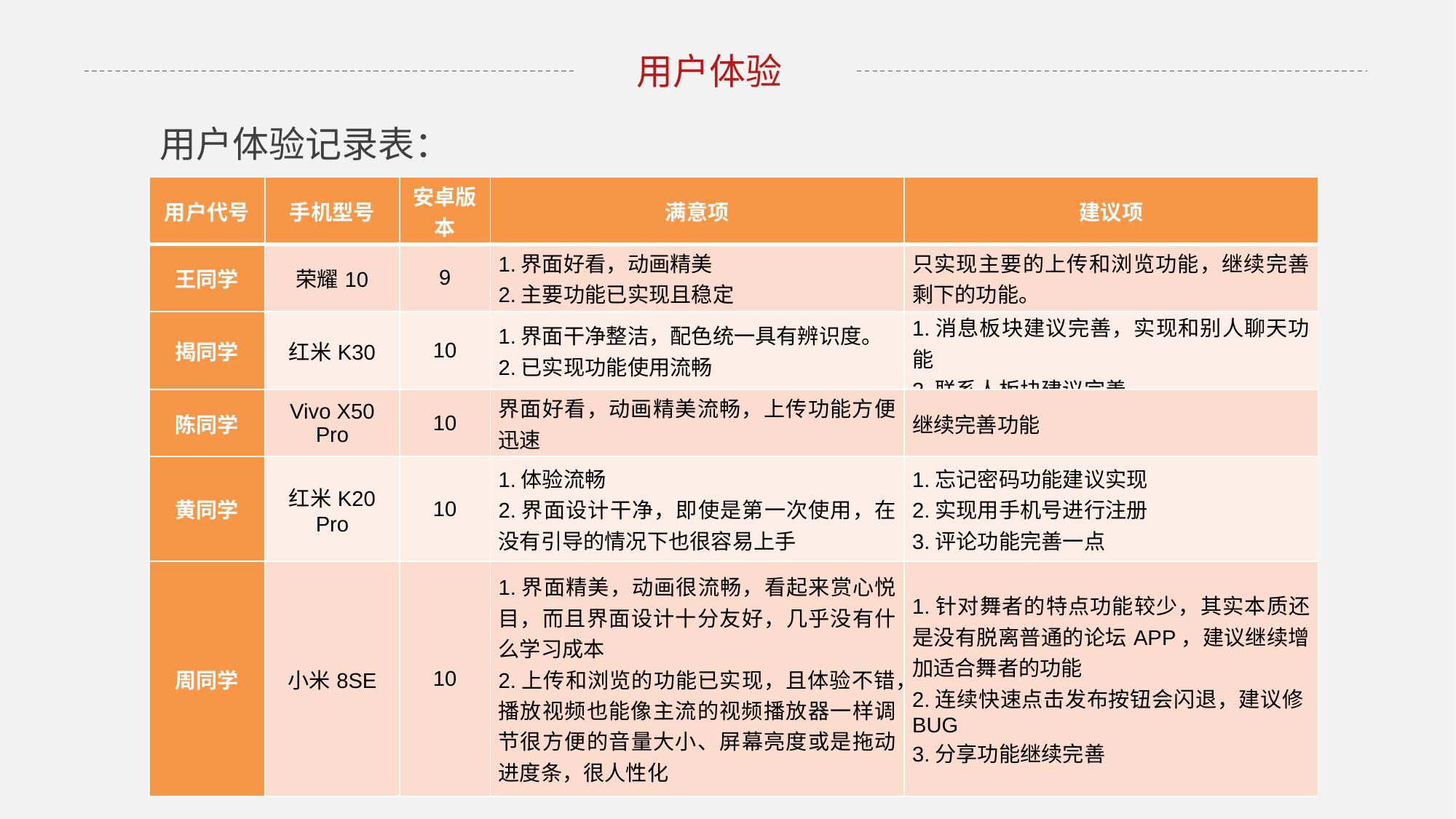

用户体验
用户体验记录表：

| 用户代号 | 手机型号 | 安卓版本 | 满意项 | 建议项 |
| --- | --- | --- | --- | --- |
| 王同学 | 荣耀10 | 9 | 1.界面好看，动画精美 2.主要功能已实现且稳定 | 只实现主要的上传和浏览功能，继续完善剩下的功能。 |
| 揭同学 | 红米K30 | 10 | 1.界面干净整洁，配色统一具有辨识度。 2.已实现功能使用流畅 | 1.消息板块建议完善，实现和别人聊天功能 2.联系人板块建议完善 |
| 陈同学 | Vivo X50 Pro | 10 | 界面好看，动画精美流畅，上传功能方便迅速 | 继续完善功能 |
| 黄同学 | 红米K20 Pro | 10 | 1.体验流畅 2.界面设计干净，即使是第一次使用，在没有引导的情况下也很容易上手 | 1.忘记密码功能建议实现 2.实现用手机号进行注册 3.评论功能完善一点 |
| 周同学 | 小米8SE | 10 | 1.界面精美，动画很流畅，看起来赏心悦目，而且界面设计十分友好，几乎没有什么学习成本 2.上传和浏览的功能已实现，且体验不错，播放视频也能像主流的视频播放器一样调节很方便的音量大小、屏幕亮度或是拖动进度条，很人性化 | 1.针对舞者的特点功能较少，其实本质还是没有脱离普通的论坛APP，建议继续增加适合舞者的功能 2.连续快速点击发布按钮会闪退，建议修BUG 3.分享功能继续完善 |